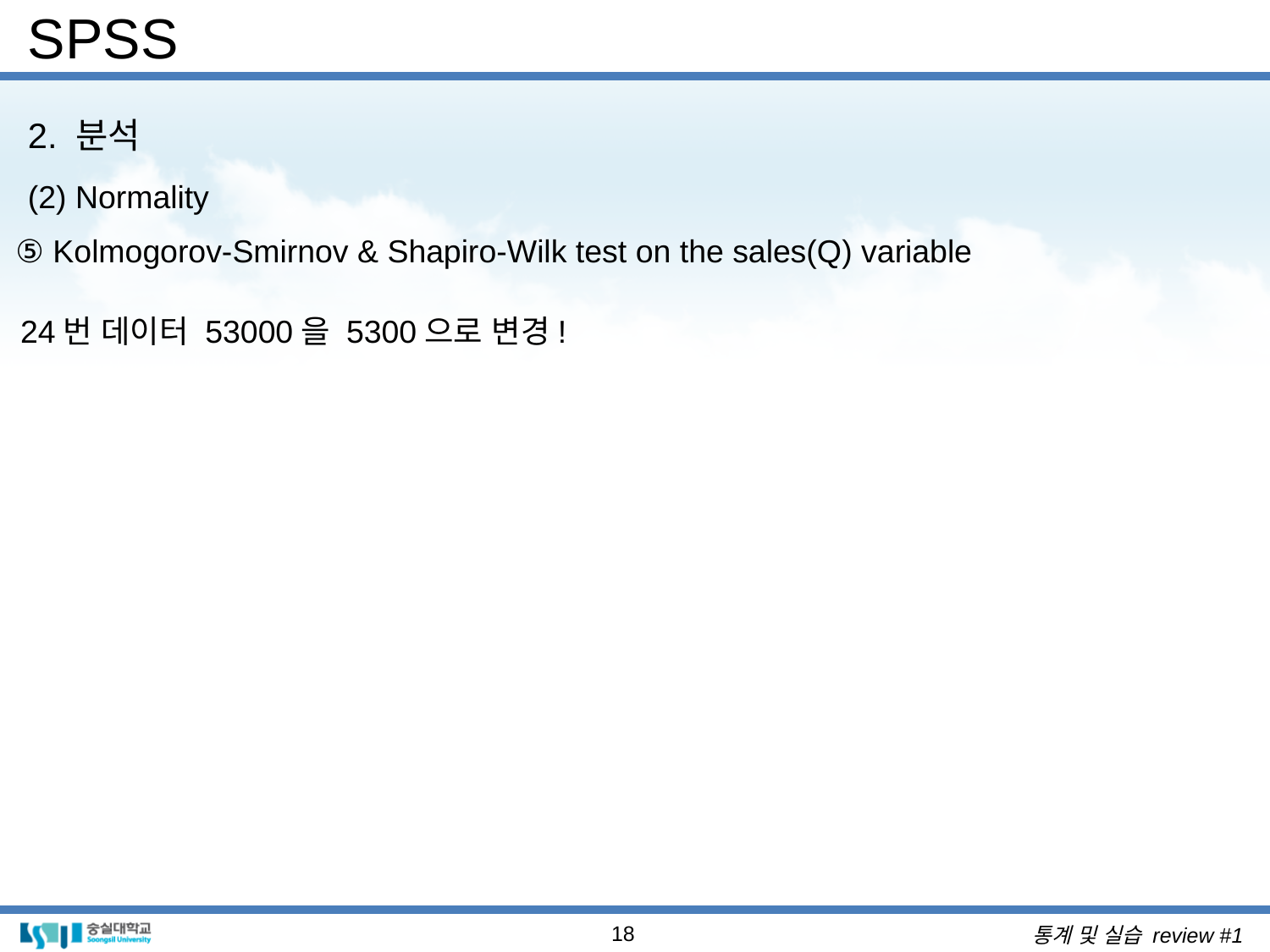

# SPSS
2. 분석
(2) Normality
⑤ Kolmogorov-Smirnov & Shapiro-Wilk test on the sales(Q) variable
24번 데이터 53000을 5300으로 변경!
18